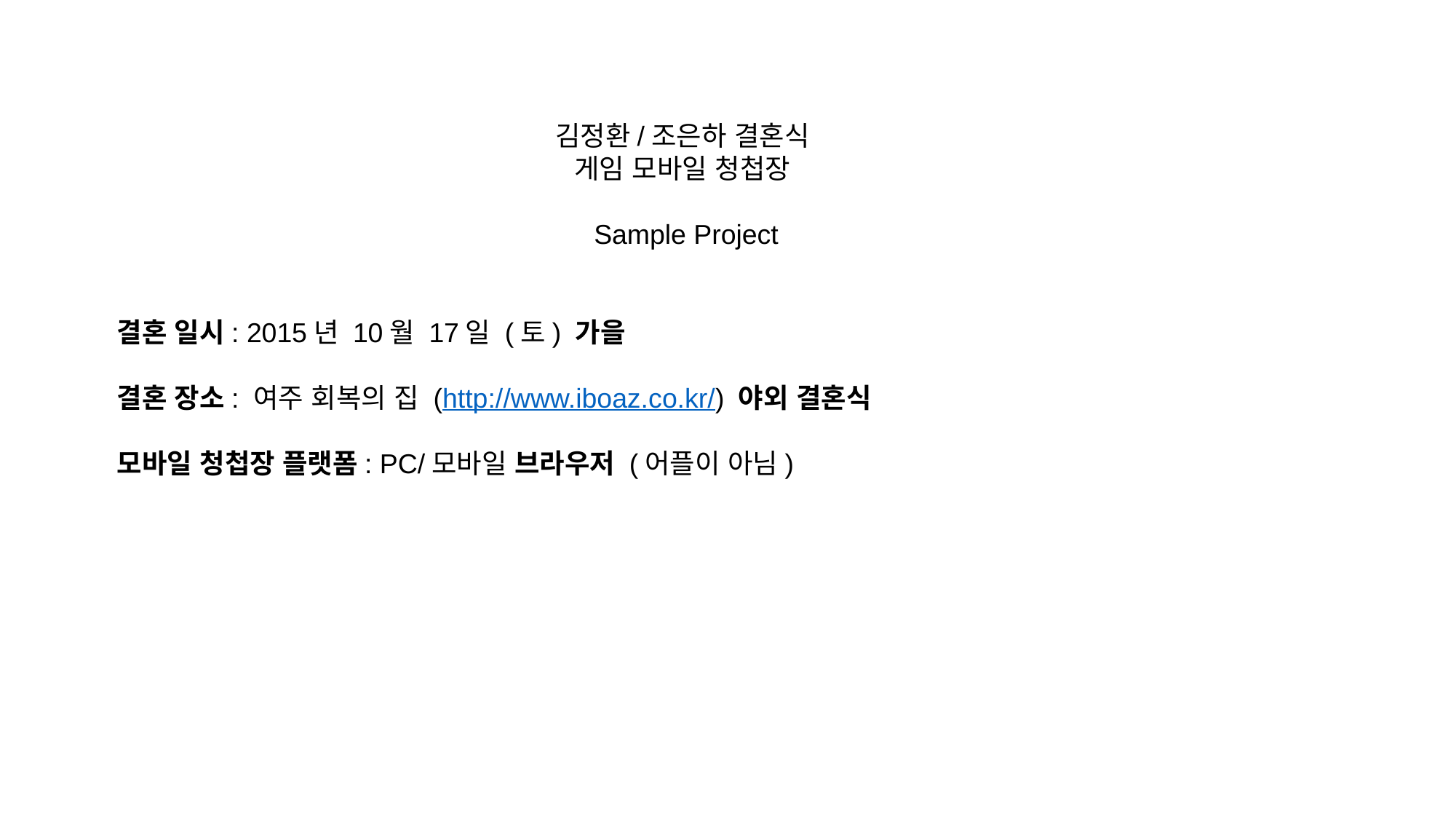

김정환/조은하 결혼식
게임 모바일 청첩장

Sample Project

결혼 일시: 2015년 10월 17일 (토) 가을

결혼 장소: 여주 회복의 집 (http://www.iboaz.co.kr/) 야외 결혼식

모바일 청첩장 플랫폼: PC/모바일 브라우저 (어플이 아님)